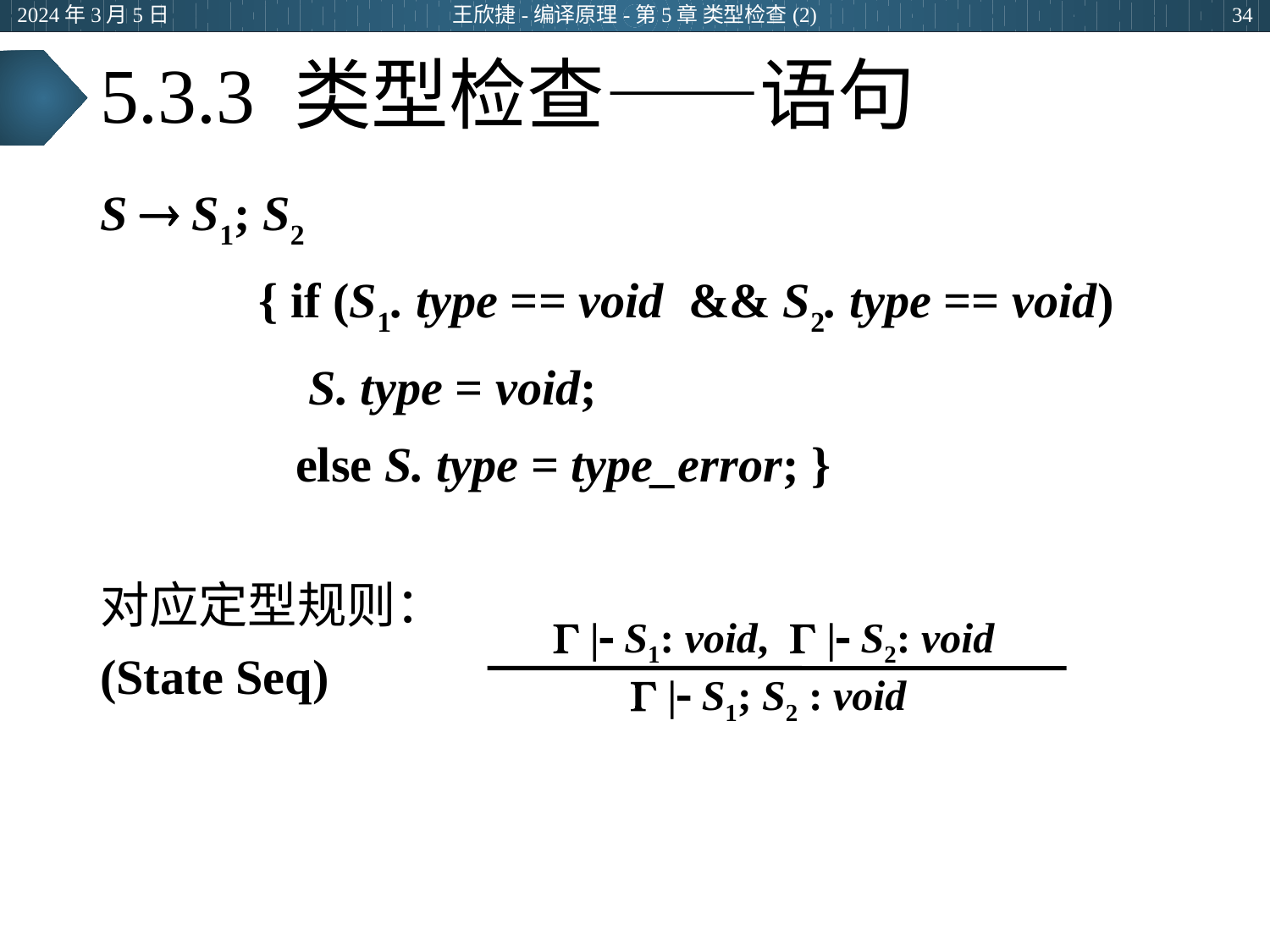

2024年3月5日
王欣捷-编译原理-第5章 类型检查(2)
34
# 5.3.3 类型检查——语句
S → S1; S2
		{ if (S1. type == void  && S2. type == void)
                 S. type = void;
		   else S. type = type_error; }

对应定型规则：
(State Seq)

 Γ |− S1: void,  Γ |− S2: void
Γ |− S1; S2 : void